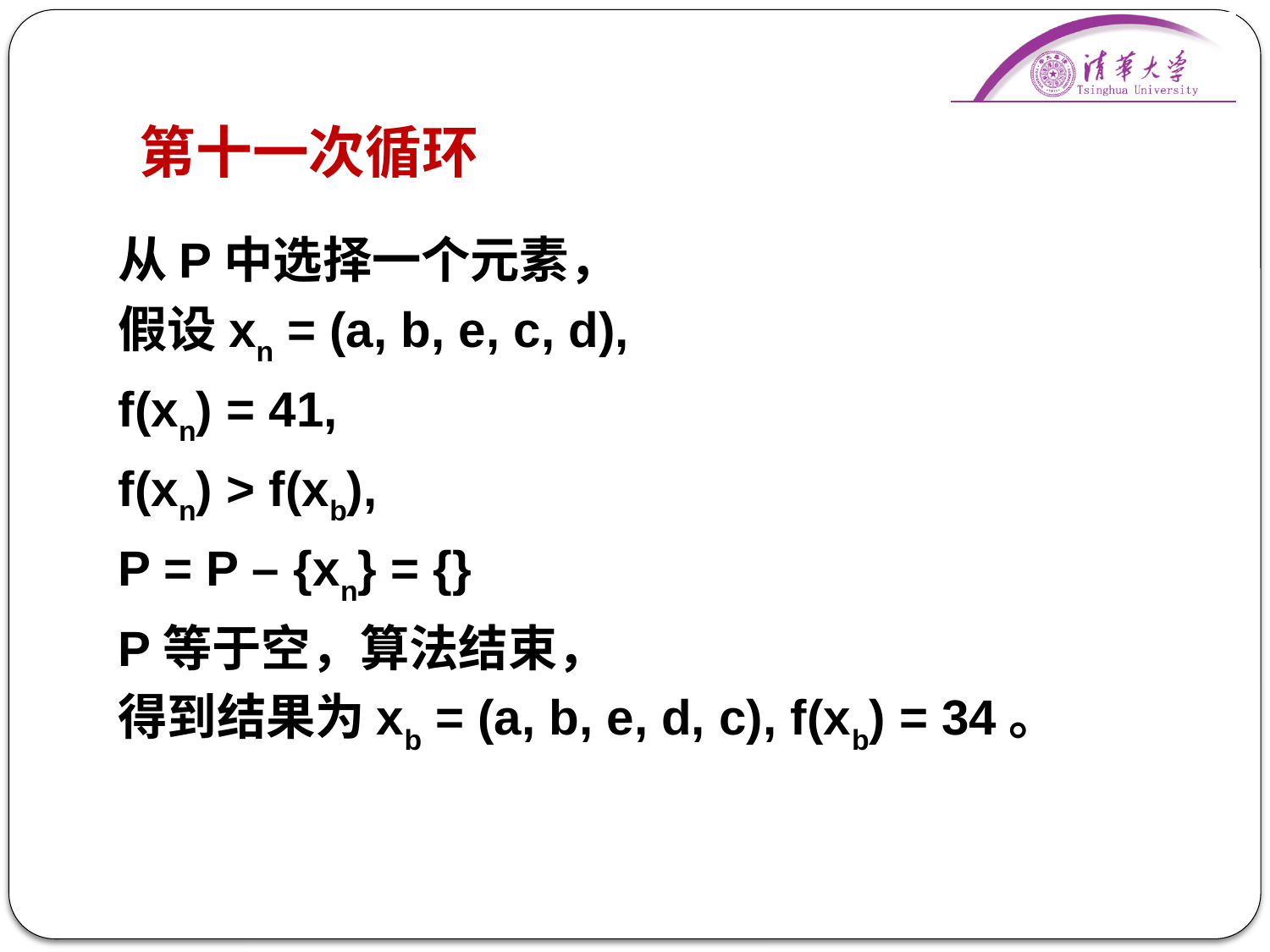

# 第十一次循环
从P中选择一个元素，
假设xn = (a, b, e, c, d),
f(xn) = 41,
f(xn) > f(xb),
P = P – {xn} = {}
P等于空，算法结束，
得到结果为xb = (a, b, e, d, c), f(xb) = 34。